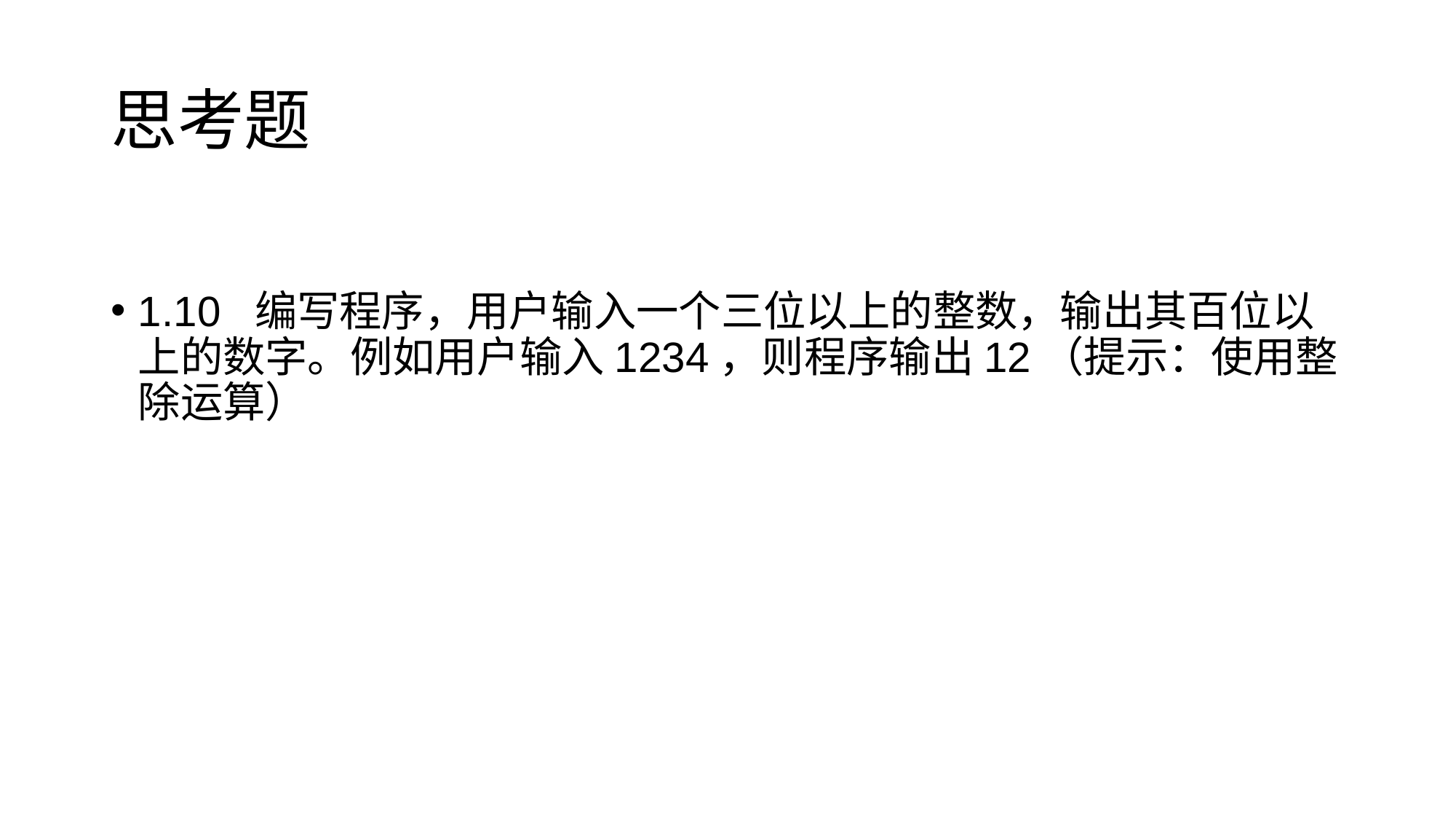

# 思考题

1.10  编写程序，用户输入一个三位以上的整数，输出其百位以上的数字。例如用户输入1234，则程序输出12（提示：使用整除运算）